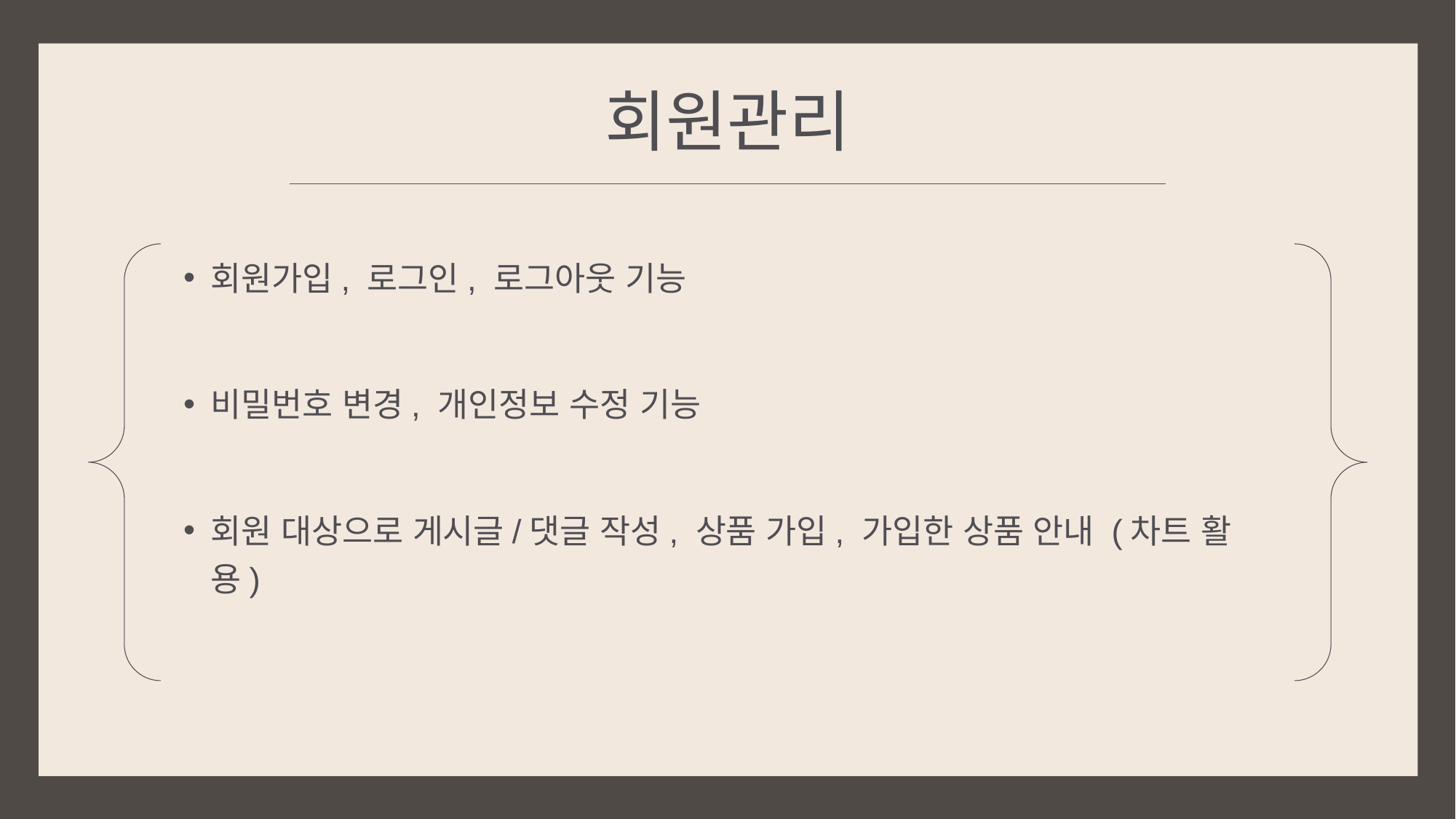

# 회원관리

회원가입, 로그인, 로그아웃 기능

비밀번호 변경, 개인정보 수정 기능

회원 대상으로 게시글/댓글 작성, 상품 가입, 가입한 상품 안내 (차트 활용)